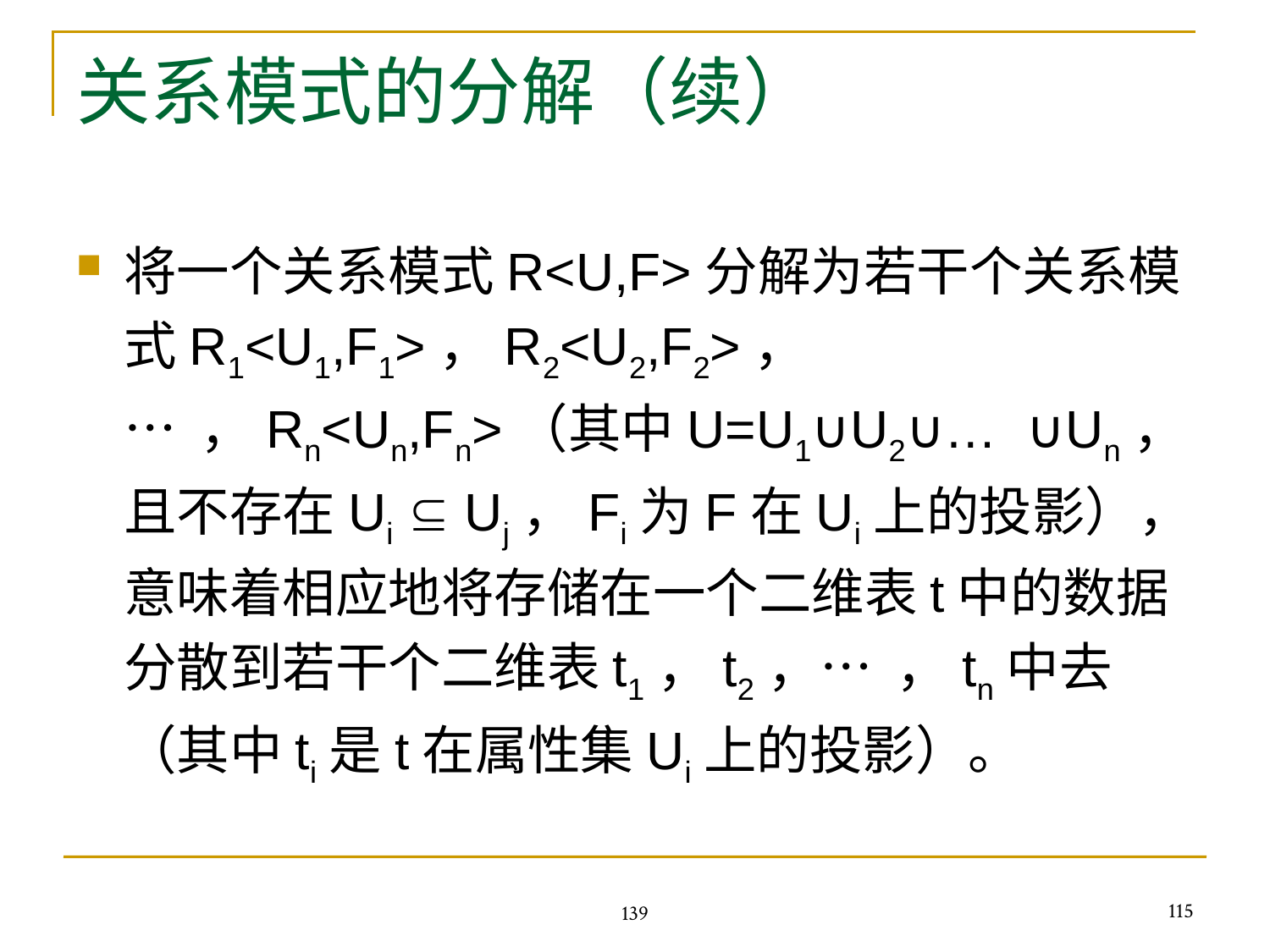

# 关系模式的分解（续）
将一个关系模式R<U,F>分解为若干个关系模式R1<U1,F1>，R2<U2,F2>，…  ，Rn<Un,Fn>（其中U=U1∪U2∪…  ∪Un，且不存在Ui ⊆ Uj，Fi为F在Ui上的投影），意味着相应地将存储在一个二维表t中的数据分散到若干个二维表t1，t2，…  ，tn中去（其中ti是t在属性集Ui上的投影）。
115
139